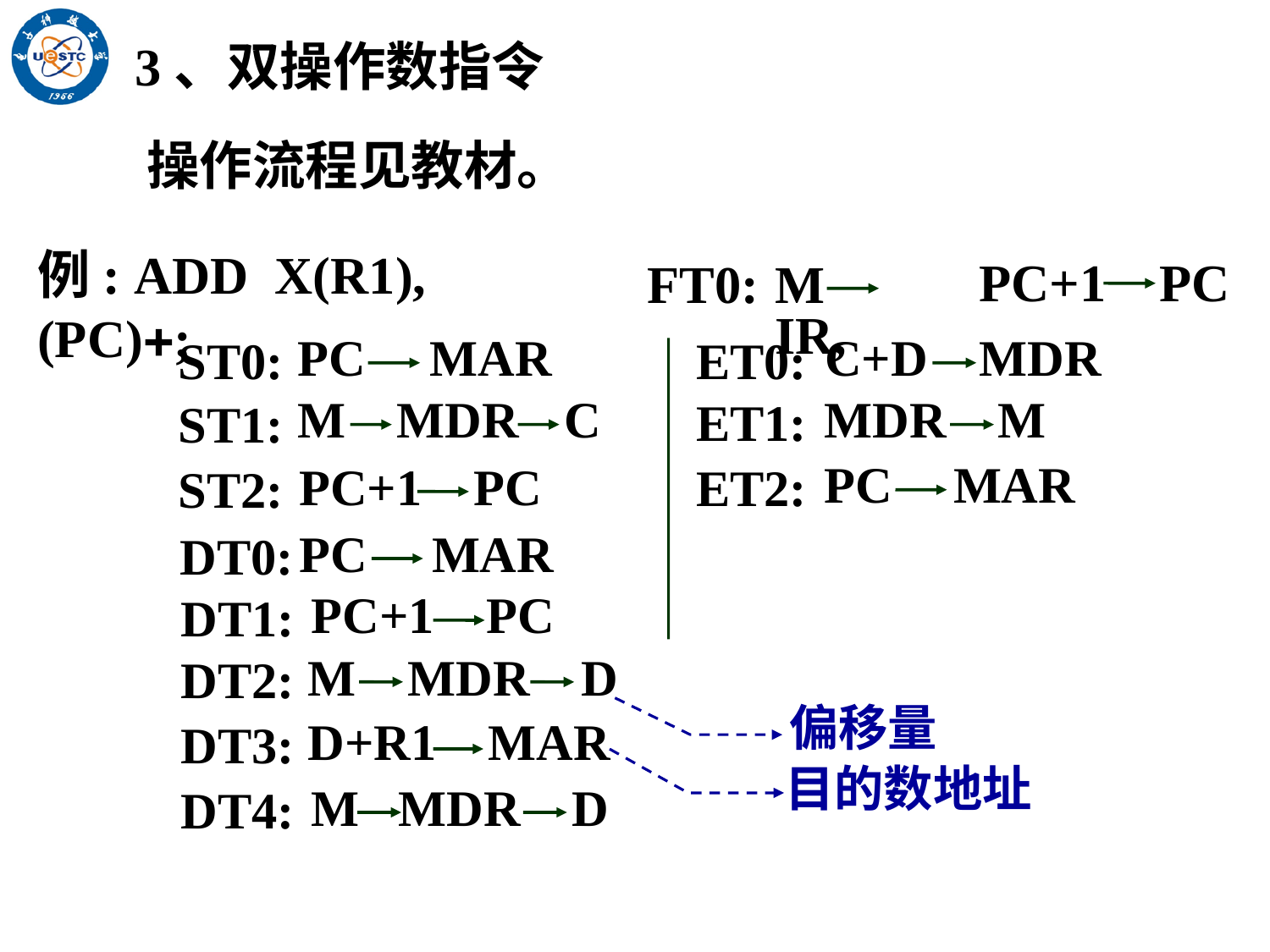

3、双操作数指令
操作流程见教材。
例: ADD  X(R1), (PC)+;
FT0:
PC+1    PC
M     IR,

ST0:
ET0:
C+D    MDR

PC     MAR

ET1:
ST1:
MDR    M

M    MDR    C

ET2:
ST2:
PC     MAR

PC+1    PC

DT0:
PC     MAR

DT1:
PC+1    PC

DT2:
M    MDR    D

偏移量

DT3:
D+R1    MAR

目的数地址
DT4:
M   MDR    D